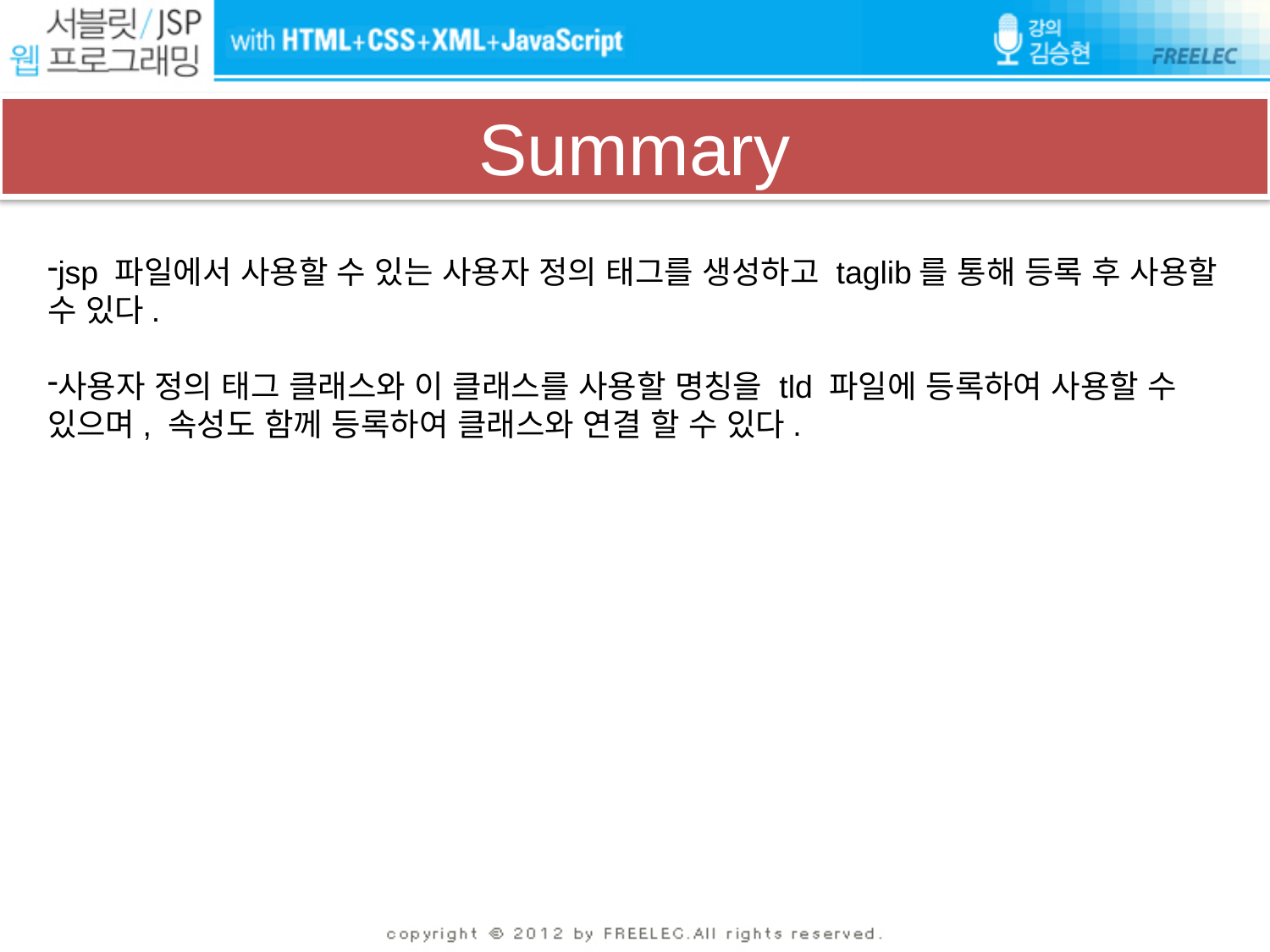

# Summary
jsp 파일에서 사용할 수 있는 사용자 정의 태그를 생성하고 taglib를 통해 등록 후 사용할 수 있다.

사용자 정의 태그 클래스와 이 클래스를 사용할 명칭을 tld 파일에 등록하여 사용할 수 있으며, 속성도 함께 등록하여 클래스와 연결 할 수 있다.